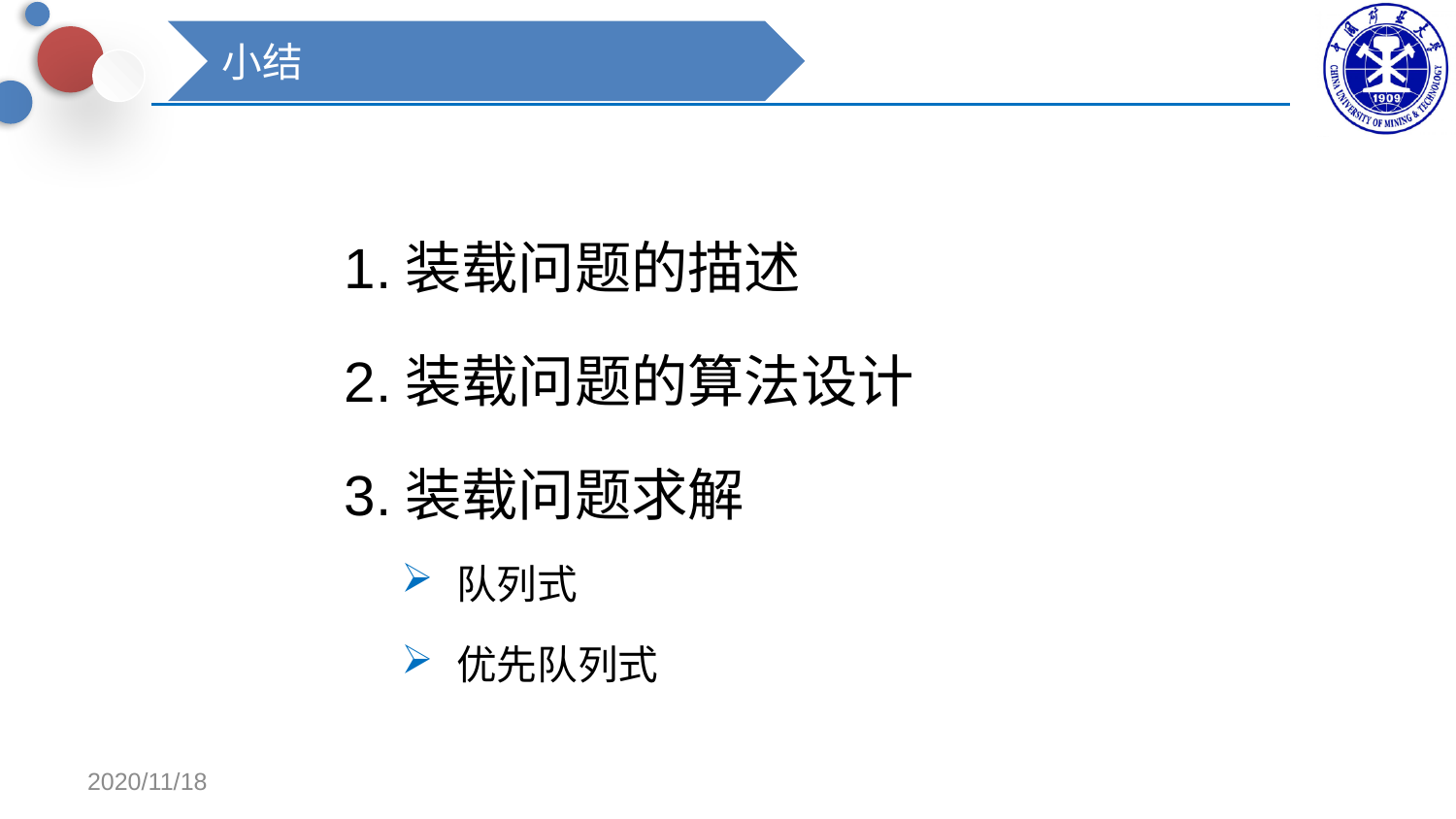

小结
1.装载问题的描述
2.装载问题的算法设计
3.装载问题求解
队列式
优先队列式

2020/11/18